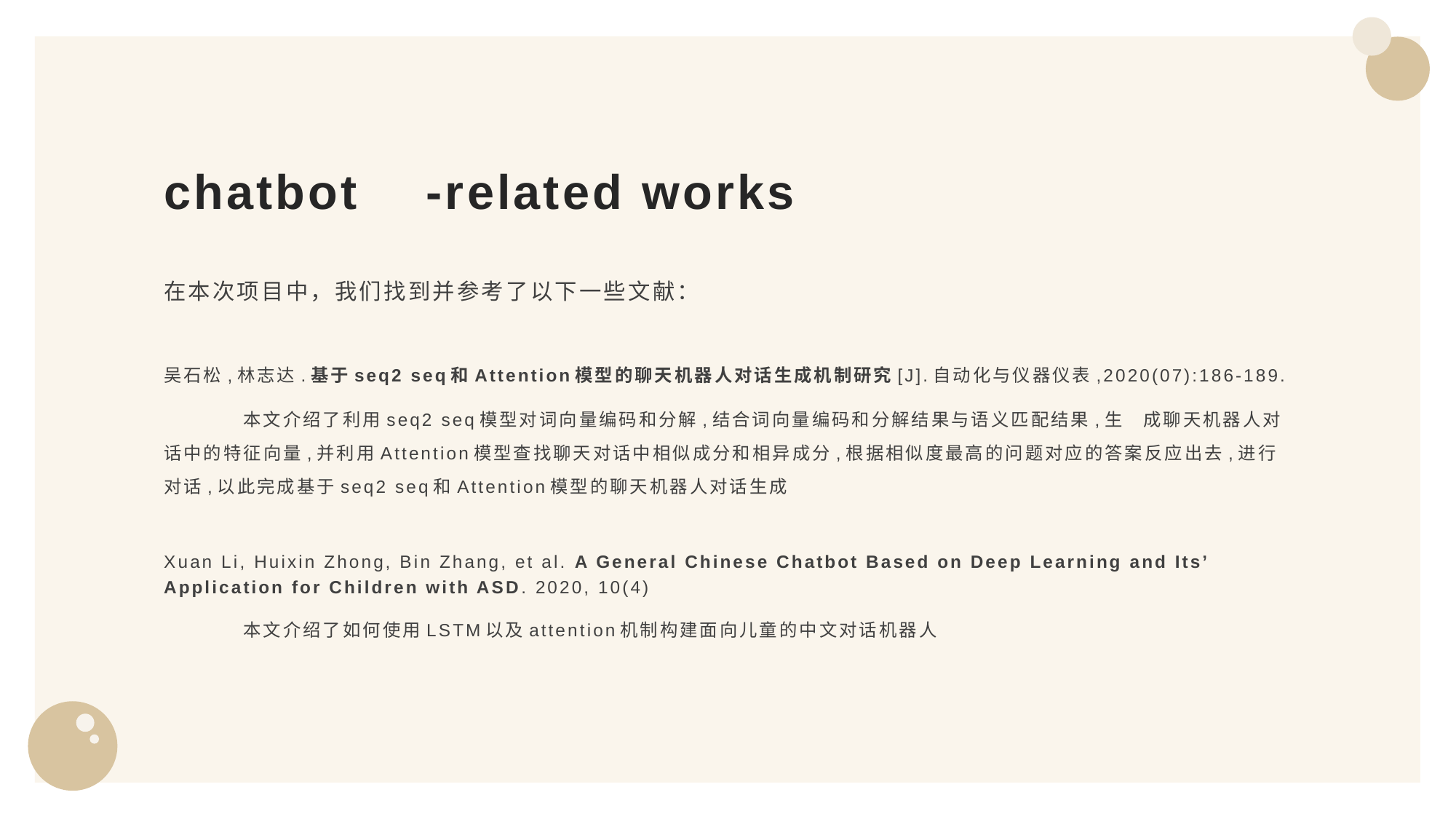

# chatbot    -related works
在本次项目中，我们找到并参考了以下一些文献：

吴石松,林志达.基于seq2 seq和Attention模型的聊天机器人对话生成机制研究[J].自动化与仪器仪表,2020(07):186-189.
	本文介绍了利用seq2 seq模型对词向量编码和分解,结合词向量编码和分解结果与语义匹配结果,生   成聊天机器人对话中的特征向量,并利用Attention模型查找聊天对话中相似成分和相异成分,根据相似度最高的问题对应的答案反应出去,进行对话,以此完成基于seq2 seq和Attention模型的聊天机器人对话生成

Xuan Li, Huixin Zhong, Bin Zhang, et al. A General Chinese Chatbot Based on Deep Learning and Its’ Application for Children with ASD. 2020, 10(4)
	本文介绍了如何使用LSTM以及attention机制构建面向儿童的中文对话机器人